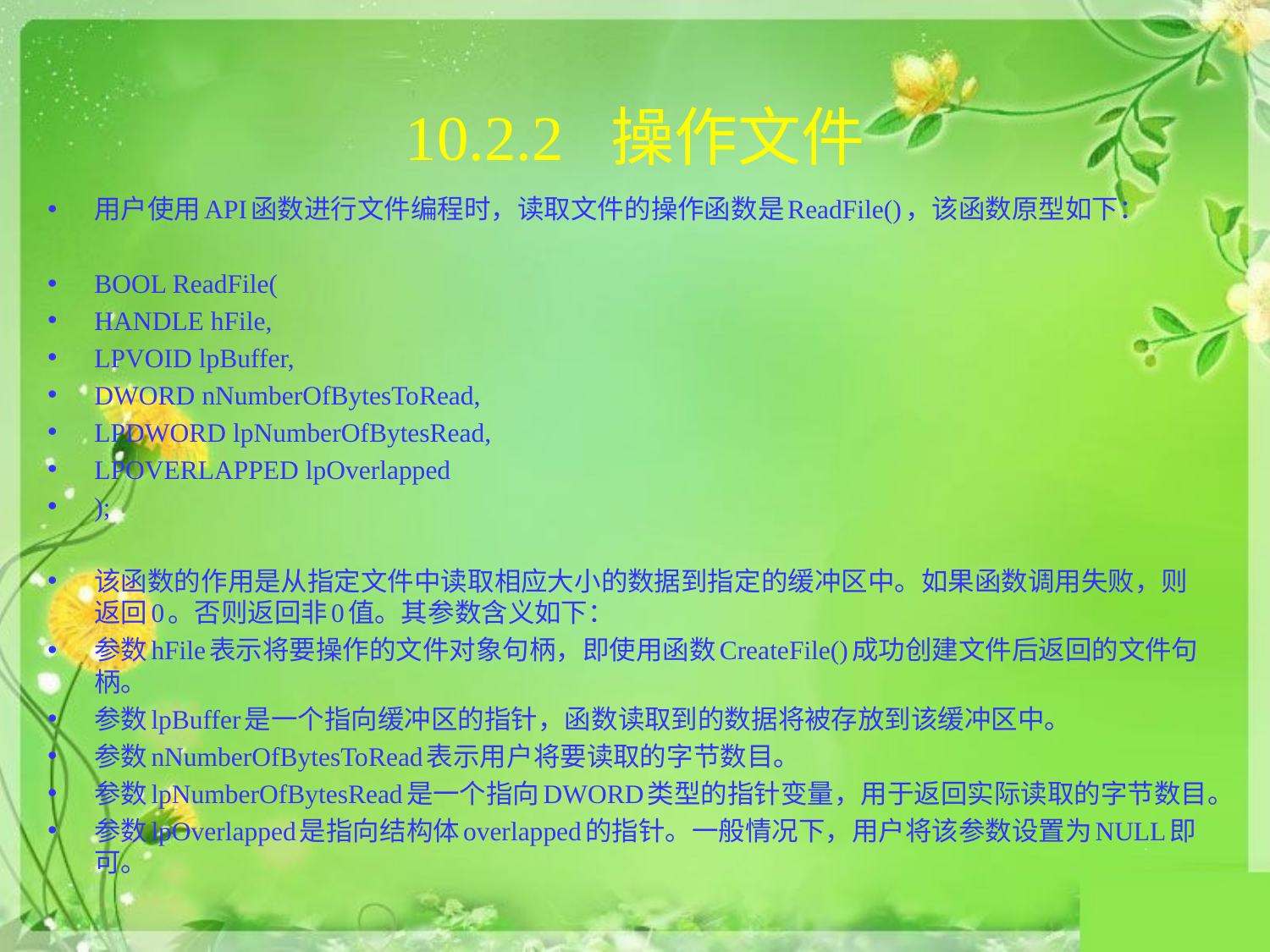

# 10.2.2  操作文件
用户使用API函数进行文件编程时，读取文件的操作函数是ReadFile()，该函数原型如下：

BOOL ReadFile(
HANDLE hFile,
LPVOID lpBuffer,
DWORD nNumberOfBytesToRead,
LPDWORD lpNumberOfBytesRead,
LPOVERLAPPED lpOverlapped
);

该函数的作用是从指定文件中读取相应大小的数据到指定的缓冲区中。如果函数调用失败，则返回0。否则返回非0值。其参数含义如下：
参数hFile表示将要操作的文件对象句柄，即使用函数CreateFile()成功创建文件后返回的文件句柄。
参数lpBuffer是一个指向缓冲区的指针，函数读取到的数据将被存放到该缓冲区中。
参数nNumberOfBytesToRead表示用户将要读取的字节数目。
参数lpNumberOfBytesRead是一个指向DWORD类型的指针变量，用于返回实际读取的字节数目。
参数lpOverlapped是指向结构体overlapped的指针。一般情况下，用户将该参数设置为NULL即可。